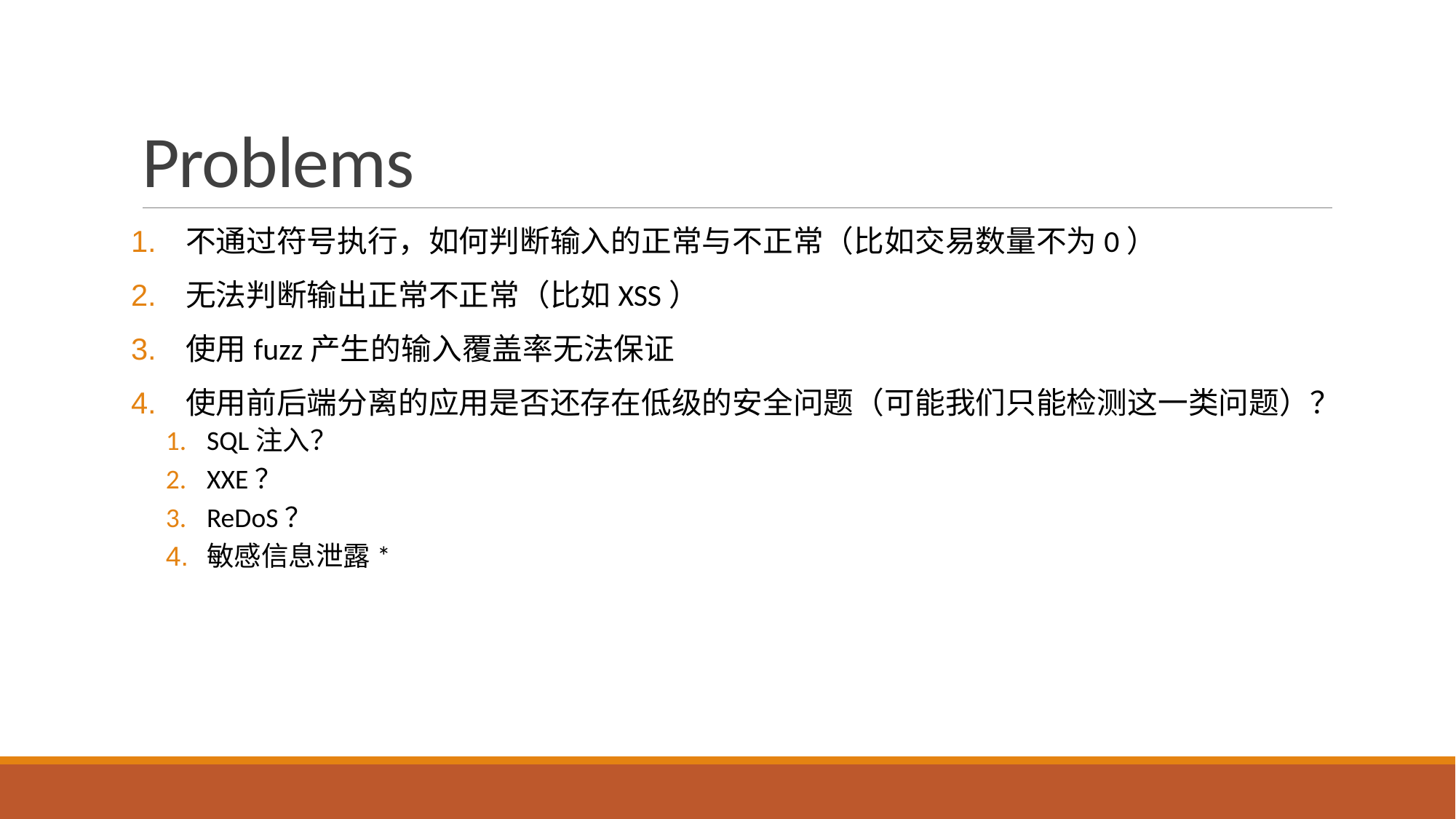

# Problems
不通过符号执行，如何判断输入的正常与不正常（比如交易数量不为0）
无法判断输出正常不正常（比如XSS）
使用fuzz产生的输入覆盖率无法保证
使用前后端分离的应用是否还存在低级的安全问题（可能我们只能检测这一类问题）？
SQL注入？
XXE？
ReDoS？
敏感信息泄露*